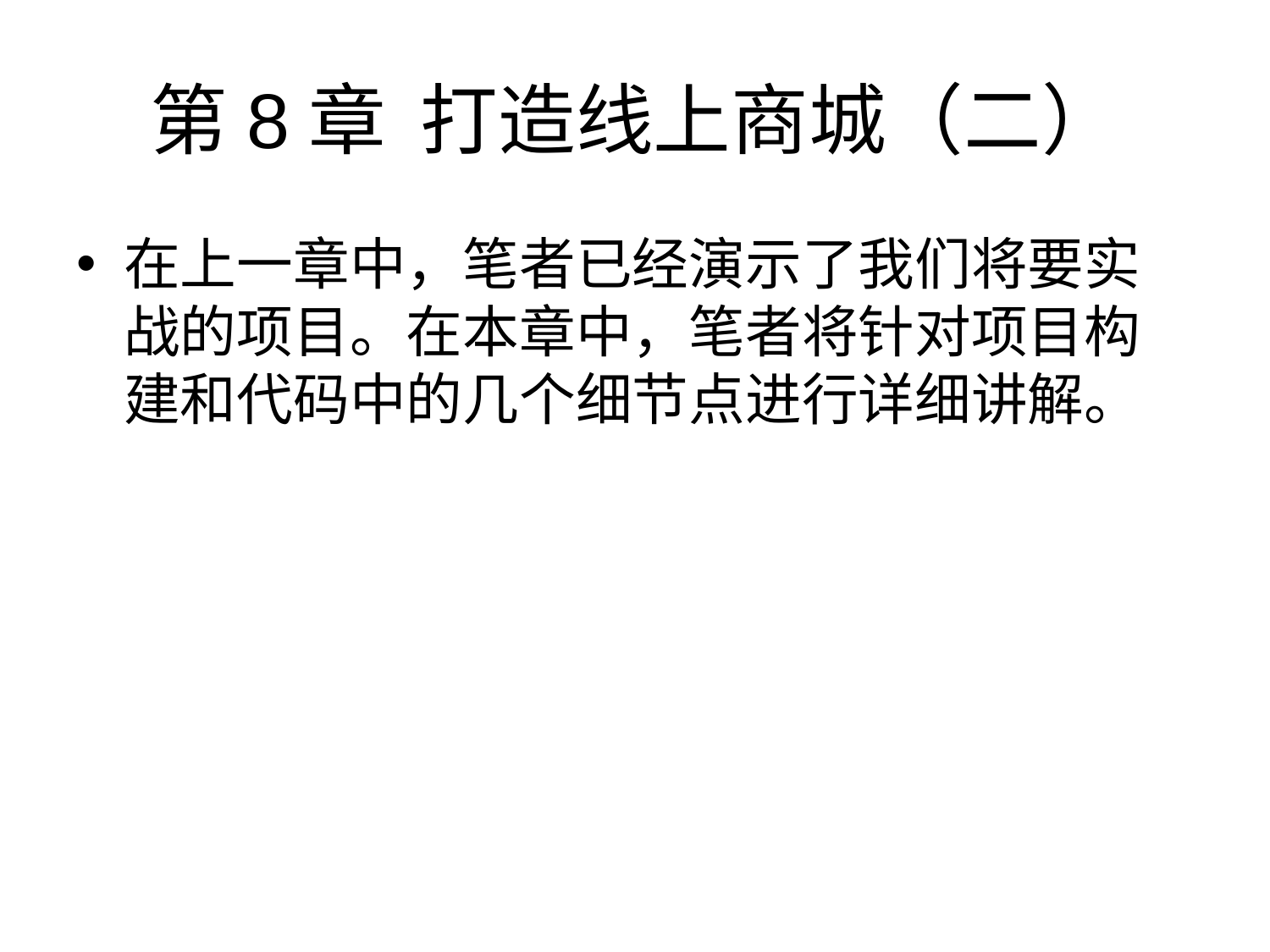

# 第8章  打造线上商城（二）
在上一章中，笔者已经演示了我们将要实战的项目。在本章中，笔者将针对项目构建和代码中的几个细节点进行详细讲解。